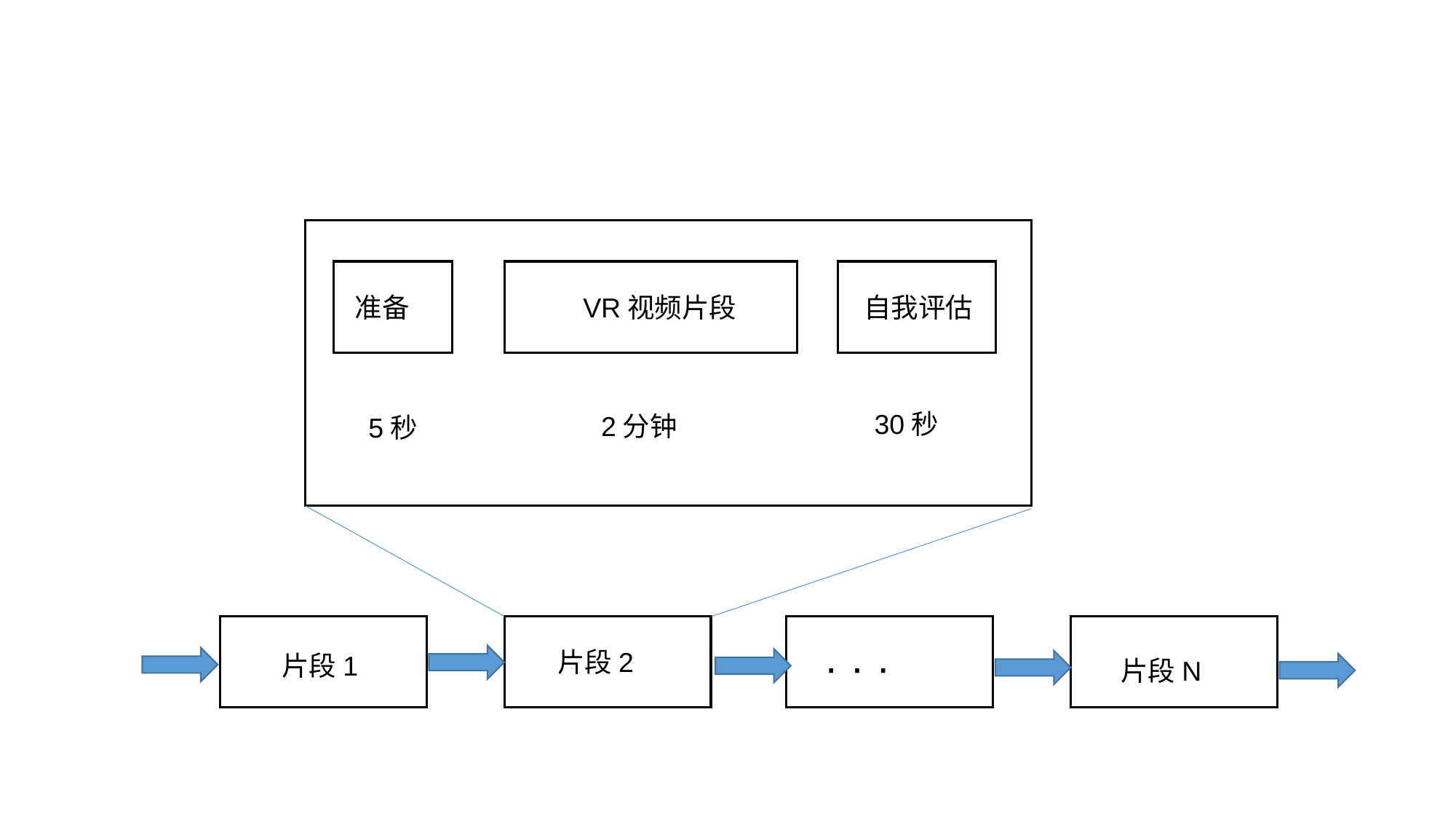

准备
VR视频片段
自我评估
30秒
2分钟
5秒

· · ·
片段2
片段1

片段N